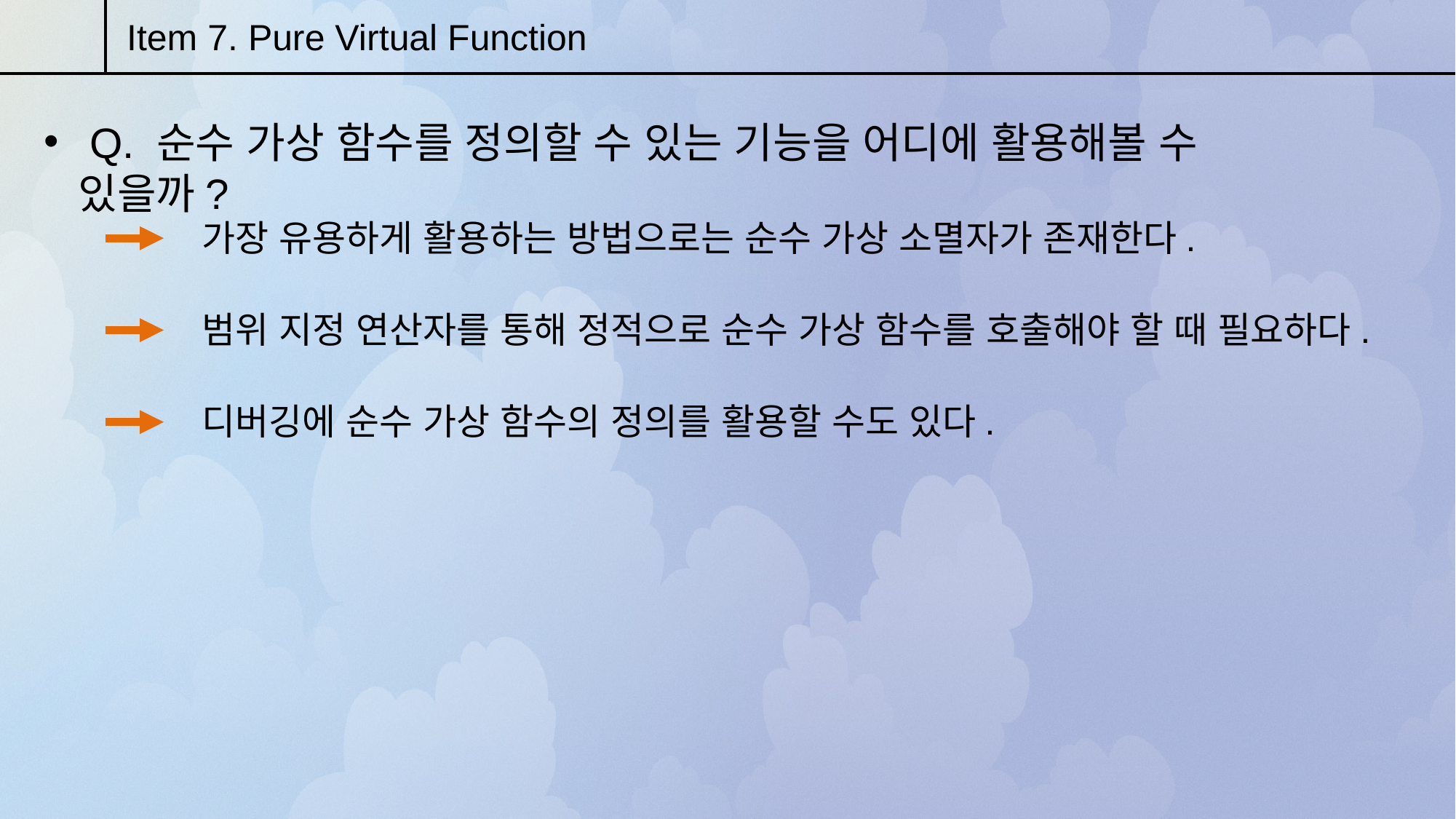

Item 7. Pure Virtual Function
 Q. 순수 가상 함수를 정의할 수 있는 기능을 어디에 활용해볼 수 있을까?
가장 유용하게 활용하는 방법으로는 순수 가상 소멸자가 존재한다.
범위 지정 연산자를 통해 정적으로 순수 가상 함수를 호출해야 할 때 필요하다.
디버깅에 순수 가상 함수의 정의를 활용할 수도 있다.